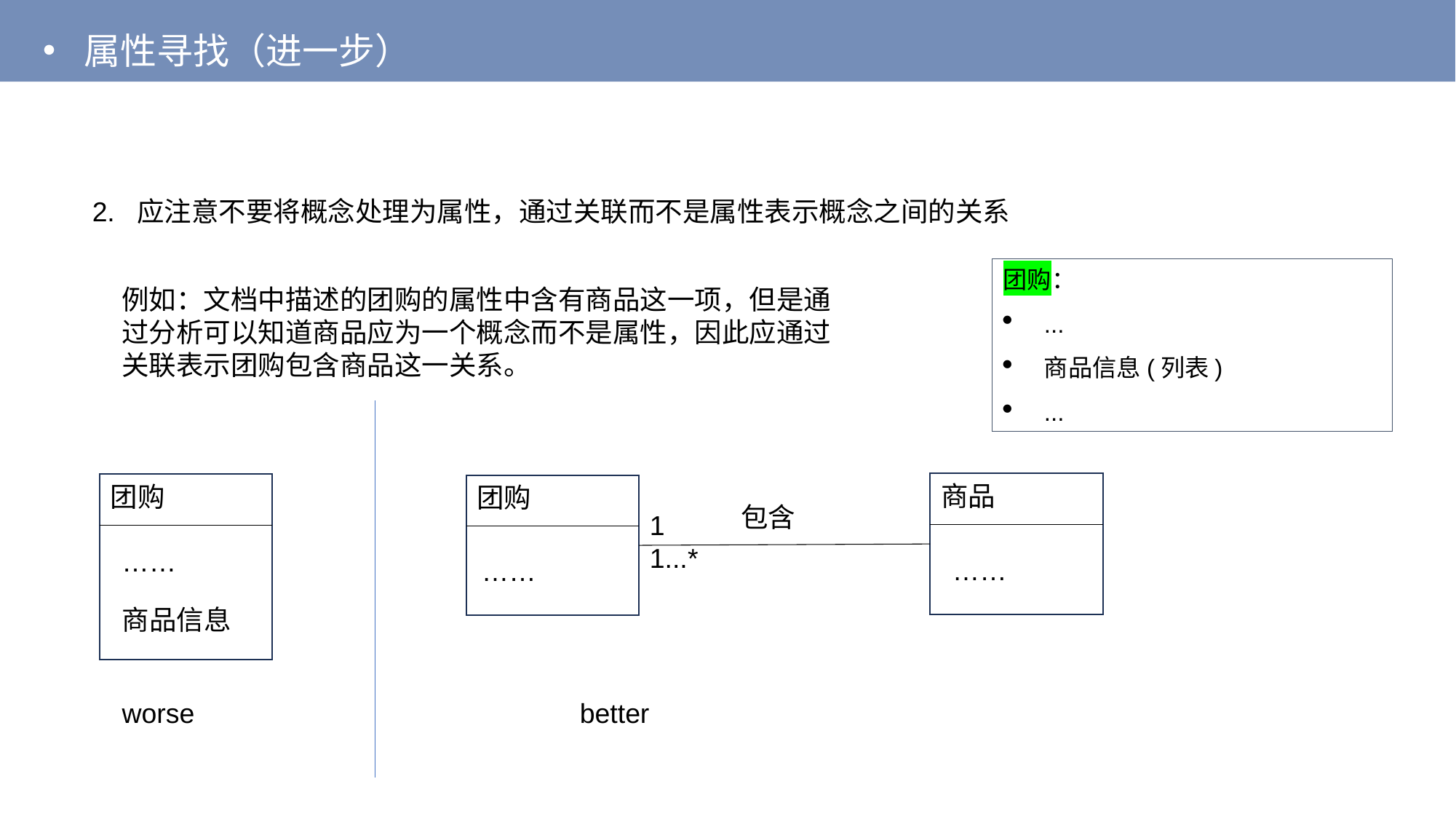

属性寻找（进一步）
2.  应注意不要将概念处理为属性，通过关联而不是属性表示概念之间的关系
团购：
...
商品信息(列表)
...
例如：文档中描述的团购的属性中含有商品这一项，但是通过分析可以知道商品应为一个概念而不是属性，因此应通过关联表示团购包含商品这一关系。

商品

团购

团购
包含
1                             1...*
……
……
……
商品信息

worse
better